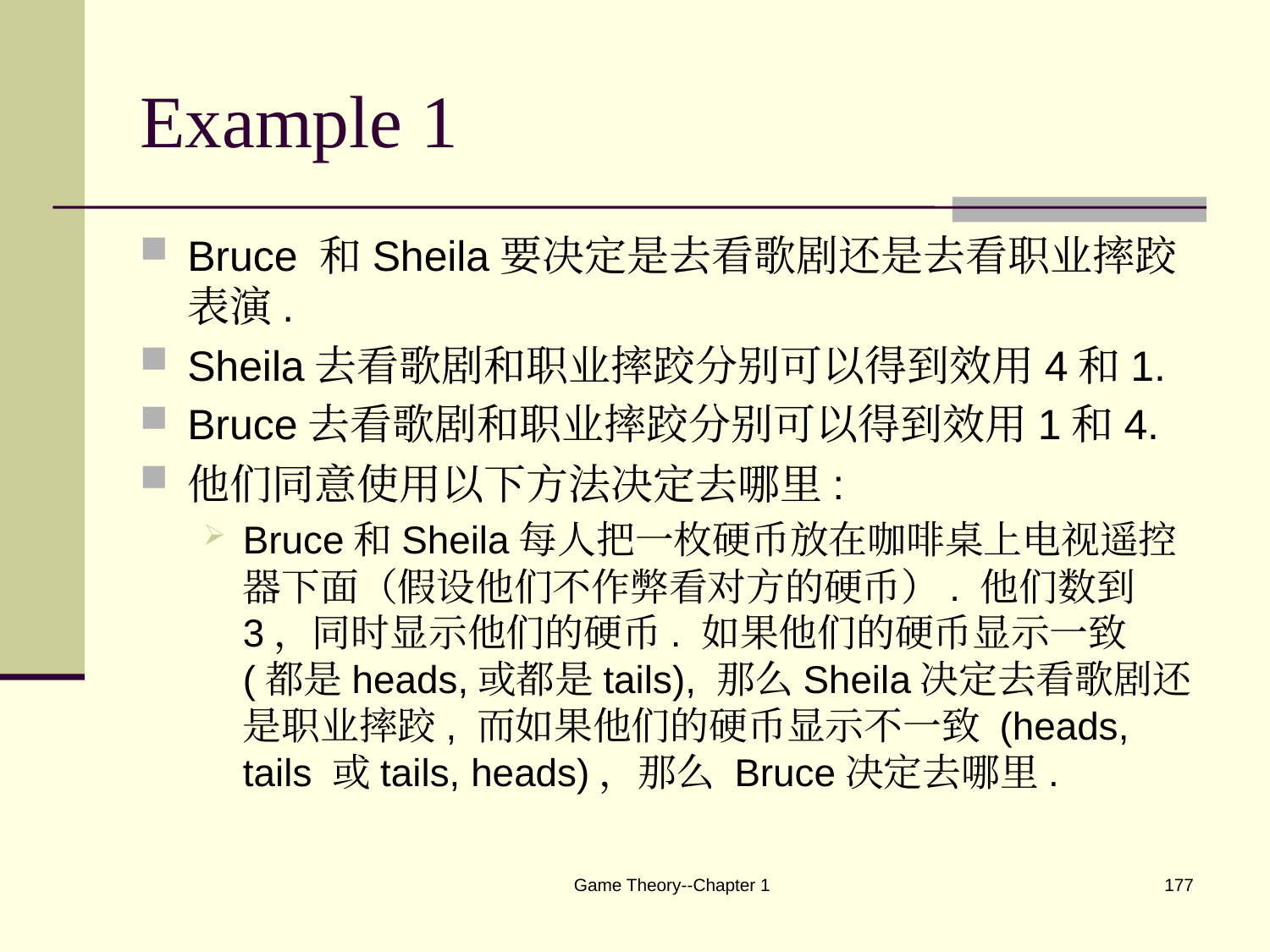

# Example 1
Bruce 和Sheila要决定是去看歌剧还是去看职业摔跤表演.
Sheila去看歌剧和职业摔跤分别可以得到效用4和1.
Bruce去看歌剧和职业摔跤分别可以得到效用1和4.
他们同意使用以下方法决定去哪里:
Bruce和Sheila每人把一枚硬币放在咖啡桌上电视遥控器下面（假设他们不作弊看对方的硬币）. 他们数到3，同时显示他们的硬币. 如果他们的硬币显示一致 (都是heads,或都是tails), 那么Sheila决定去看歌剧还是职业摔跤, 而如果他们的硬币显示不一致 (heads, tails 或tails, heads)，那么 Bruce决定去哪里.
Game Theory--Chapter 1
177